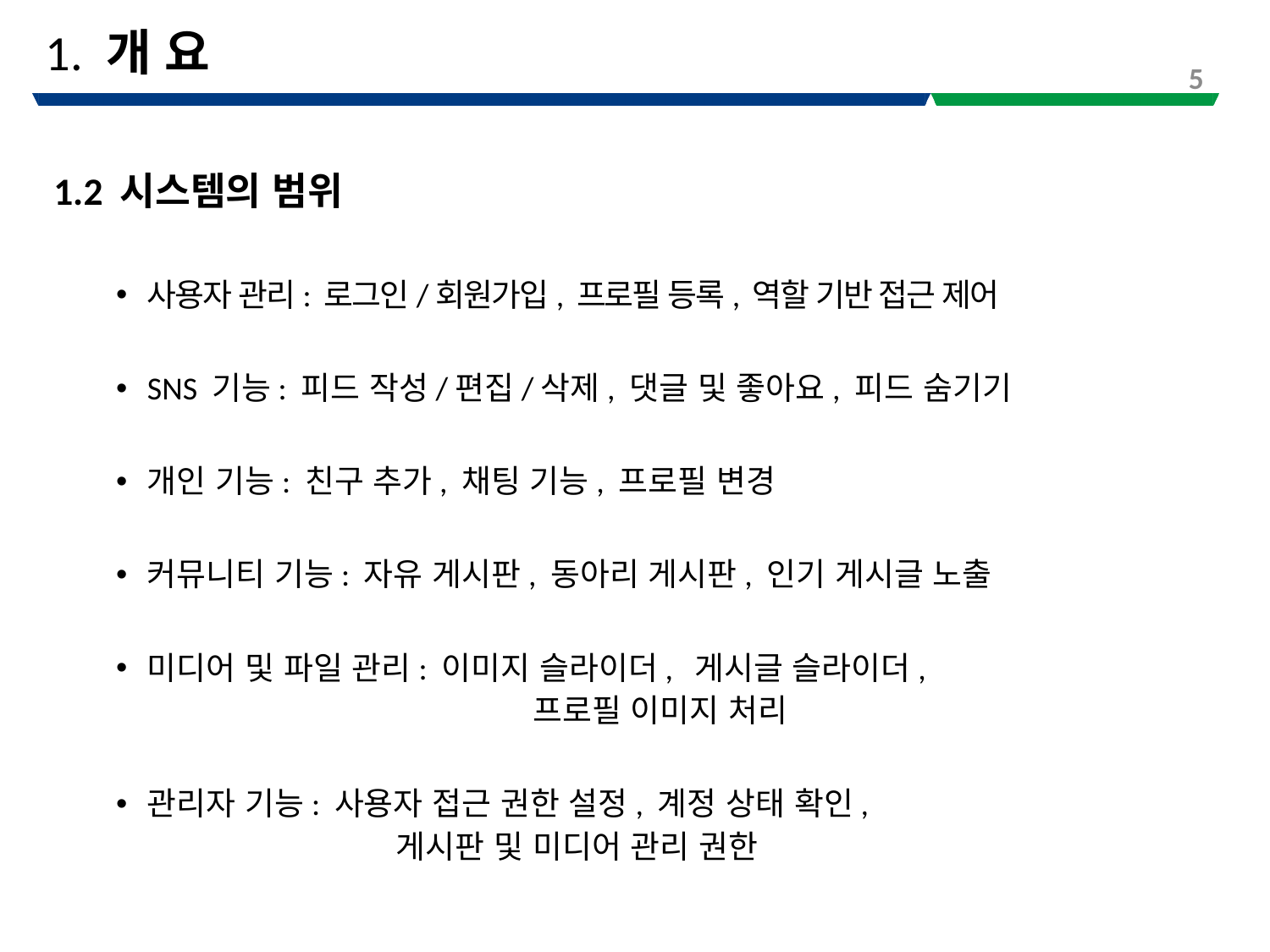

# 1. 개 요
5
1.2 시스템의 범위

사용자 관리: 로그인/회원가입, 프로필 등록, 역할 기반 접근 제어

SNS 기능: 피드 작성/편집/삭제, 댓글 및 좋아요, 피드 숨기기

개인 기능: 친구 추가, 채팅 기능, 프로필 변경

커뮤니티 기능: 자유 게시판, 동아리 게시판, 인기 게시글 노출

미디어 및 파일 관리: 이미지 슬라이더,  게시글 슬라이더,
                                             프로필 이미지 처리

관리자 기능: 사용자 접근 권한 설정, 계정 상태 확인,
                              게시판 및 미디어 관리 권한